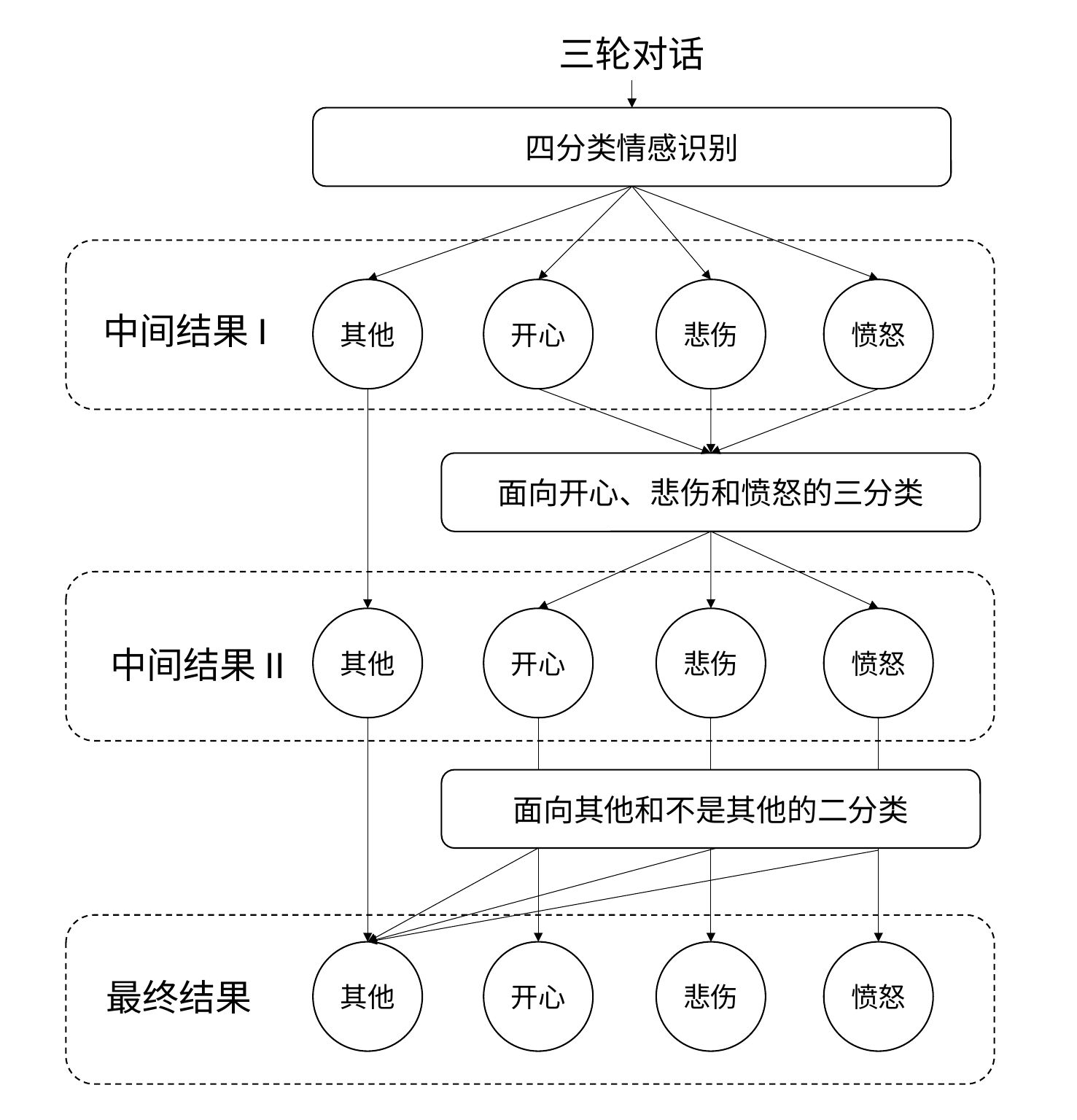

三轮对话
四分类情感识别

其他
开心
悲伤
愤怒
中间结果I
面向开心、悲伤和愤怒的三分类

其他
开心
悲伤
愤怒
中间结果II
面向其他和不是其他的二分类

其他
开心
悲伤
愤怒
最终结果